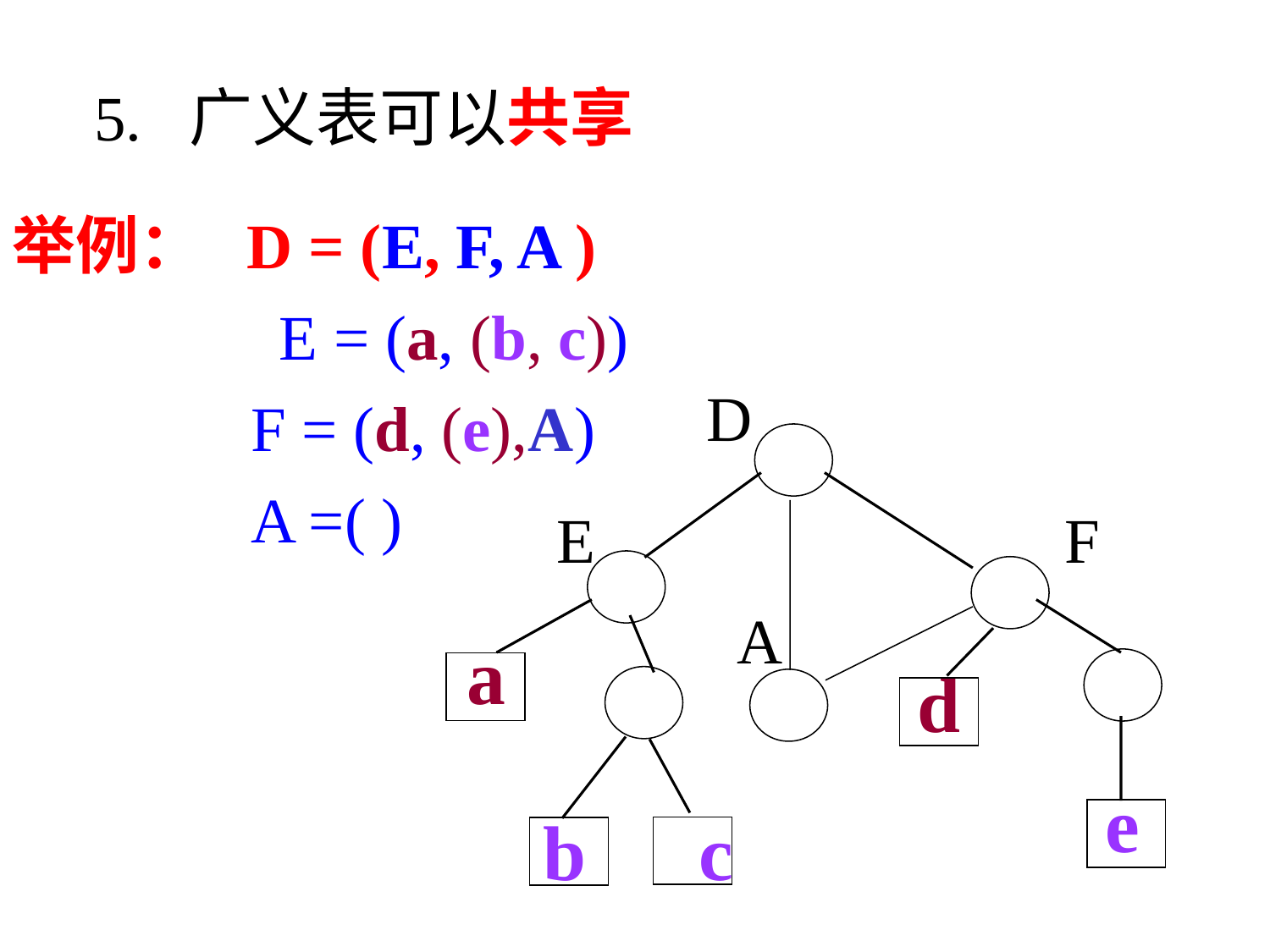

5.  广义表可以共享
举例：  D = (E, F, A )
       E = (a, (b, c))
               F = (d, (e),A)
               A =( )
D

E
F

A

a

d

e
b
c